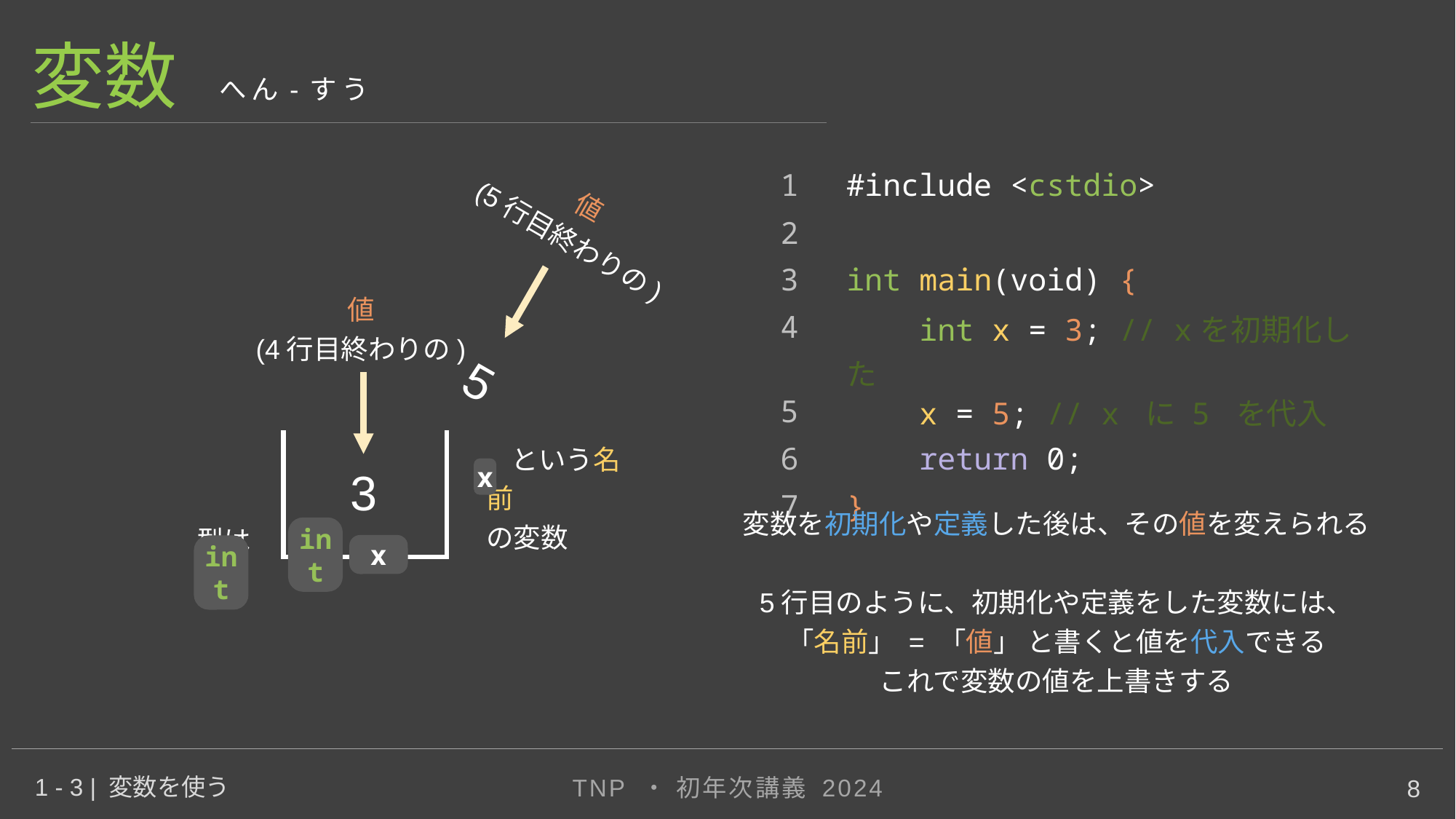

変数
へん-すう
| 1 |  | #include <cstdio> |
| --- | --- | --- |
| 2 |  |  |
| 3 |  | int main(void) { |
| 4 |  | int x = 3; // xを初期化した |
| 5 |  | x = 5; // x に 5 を代入 |
| 6 |  | return 0; |
| 7 |  | } |
値
(5行目終わりの)
値
(4行目終わりの)
5
   という名前
の変数
3
x
変数を初期化や定義した後は、その値を変えられる

5行目のように、初期化や定義をした変数には、
「名前」 = 「値」 と書くと値を代入できる
これで変数の値を上書きする
型は
int
x
int
int
8
1 - 3 | 変数を使う